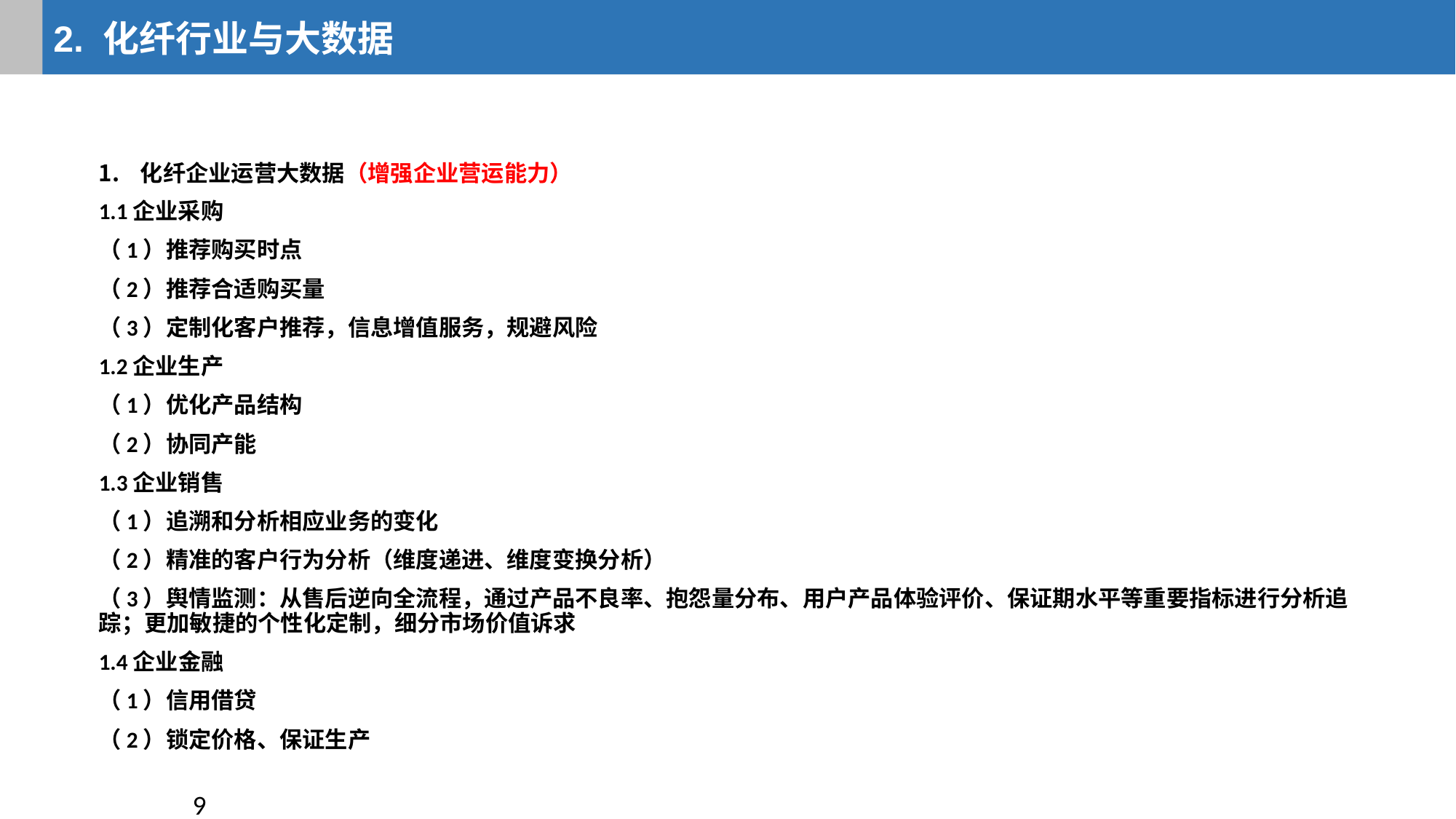

2. 化纤行业与大数据
化纤企业运营大数据（增强企业营运能力）
1.1企业采购
（1）推荐购买时点
（2）推荐合适购买量
（3）定制化客户推荐，信息增值服务，规避风险
1.2企业生产
（1）优化产品结构
（2）协同产能
1.3企业销售
（1）追溯和分析相应业务的变化
（2）精准的客户行为分析（维度递进、维度变换分析）
（3）舆情监测：从售后逆向全流程，通过产品不良率、抱怨量分布、用户产品体验评价、保证期水平等重要指标进行分析追踪；更加敏捷的个性化定制，细分市场价值诉求
1.4企业金融
（1）信用借贷
（2）锁定价格、保证生产

9